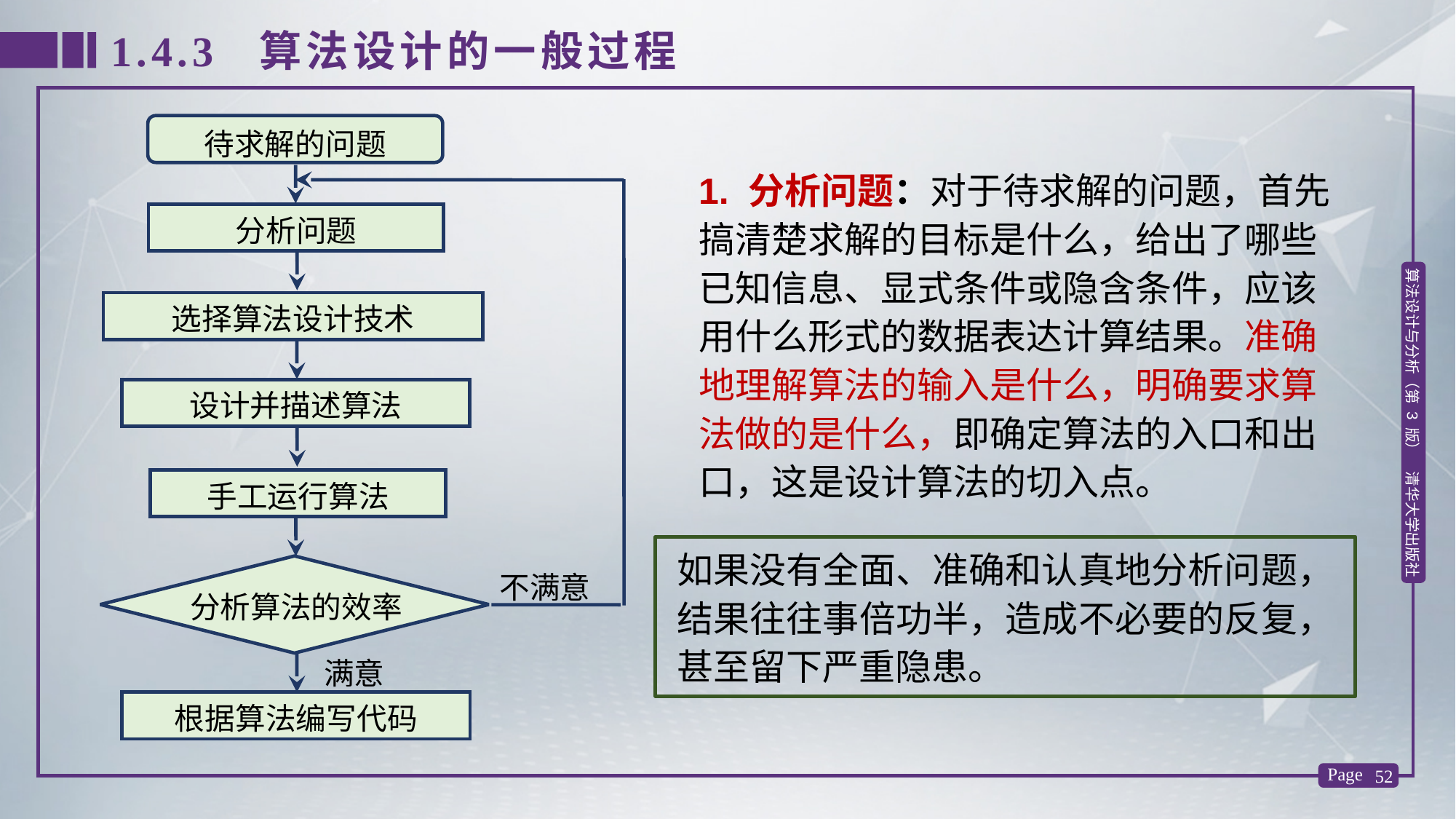

1.4.3  算法设计的一般过程
待求解的问题

1. 分析问题：对于待求解的问题，首先搞清楚求解的目标是什么，给出了哪些已知信息、显式条件或隐含条件，应该用什么形式的数据表达计算结果。准确地理解算法的输入是什么，明确要求算法做的是什么，即确定算法的入口和出口，这是设计算法的切入点。

分析问题

选择算法设计技术

设计并描述算法

手工运行算法

如果没有全面、准确和认真地分析问题，结果往往事倍功半，造成不必要的反复，甚至留下严重隐患。

不满意

分析算法的效率

满意

根据算法编写代码